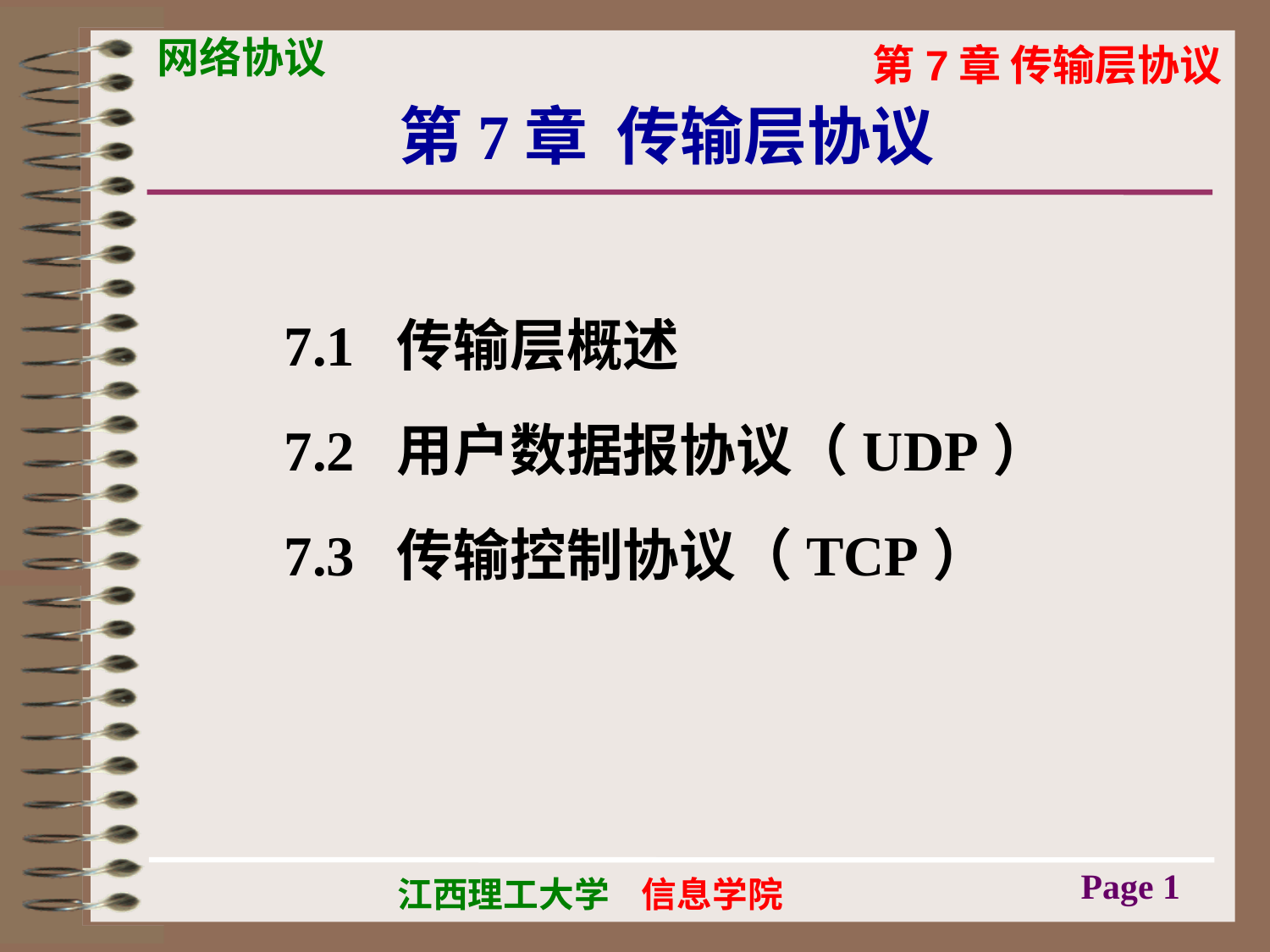

# 第7章  传输层协议
7.1  传输层概述
7.2  用户数据报协议（UDP）
7.3  传输控制协议（TCP）
Page 1